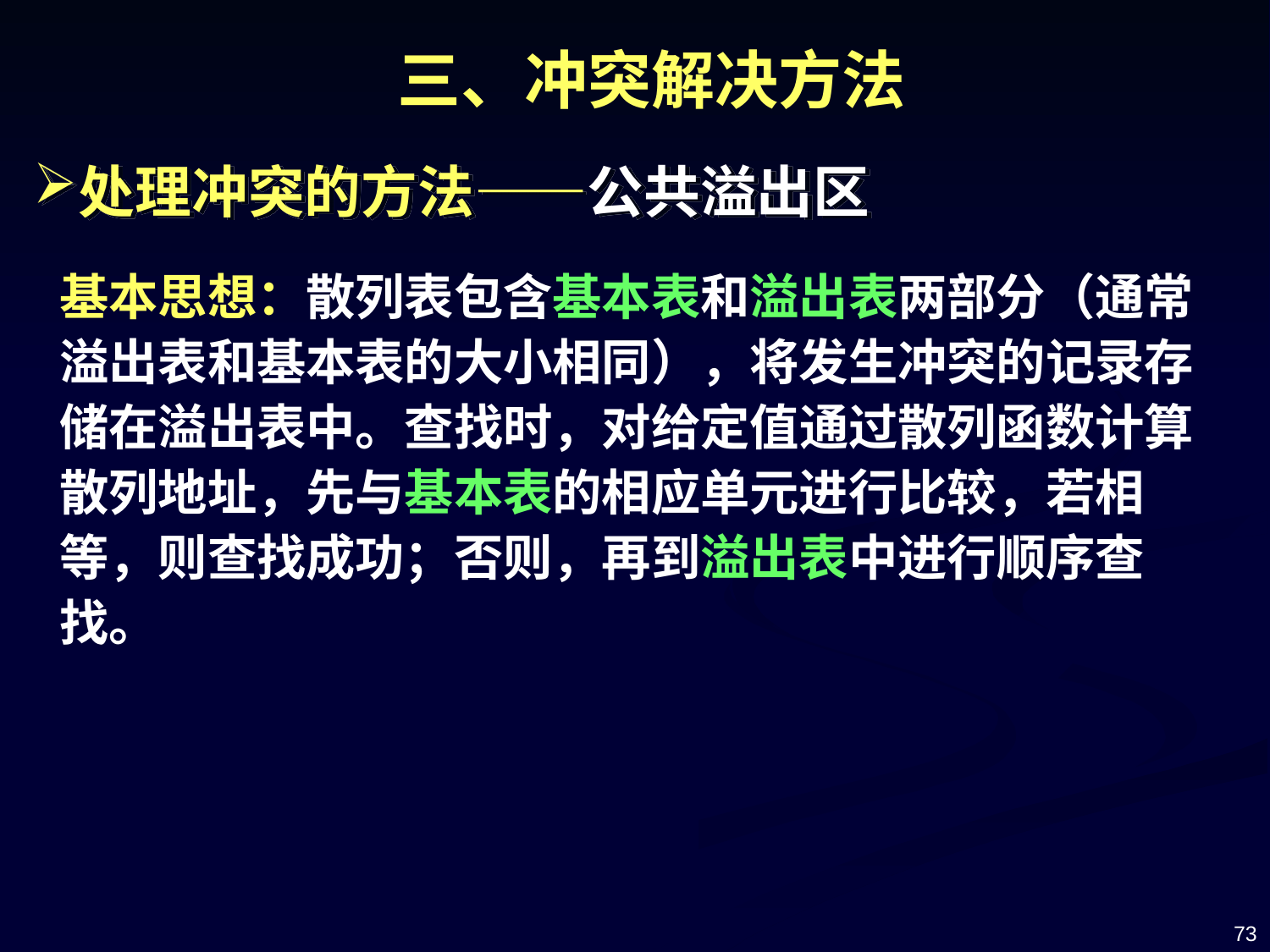

三、冲突解决方法
处理冲突的方法——公共溢出区
基本思想：散列表包含基本表和溢出表两部分（通常溢出表和基本表的大小相同），将发生冲突的记录存储在溢出表中。查找时，对给定值通过散列函数计算散列地址，先与基本表的相应单元进行比较，若相等，则查找成功；否则，再到溢出表中进行顺序查找。
73